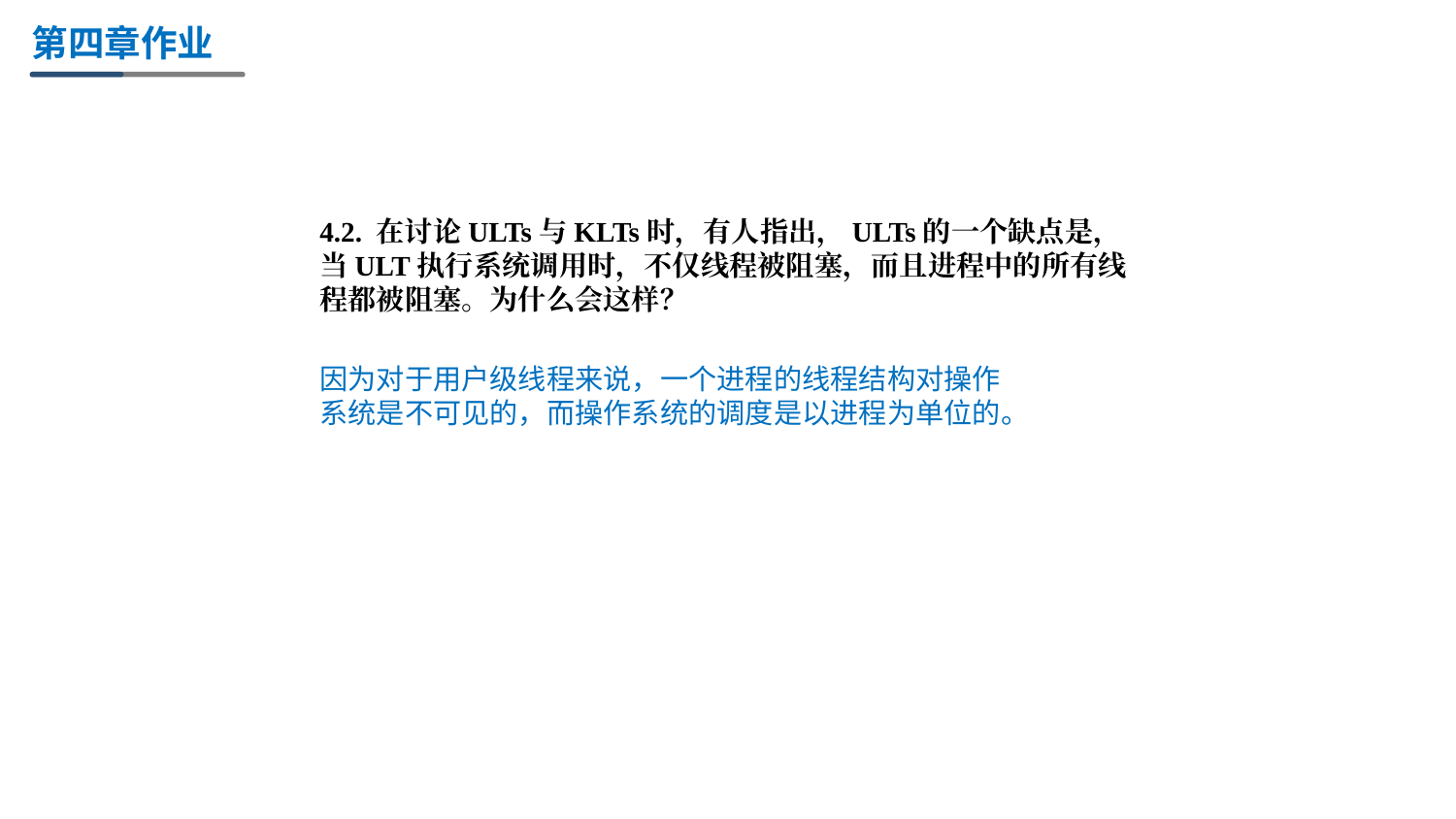

第四章作业

4.2. 在讨论ULTs与KLTs时，有人指出，ULTs的一个缺点是，当ULT执行系统调用时，不仅线程被阻塞，而且进程中的所有线程都被阻塞。为什么会这样？
因为对于用户级线程来说，一个进程的线程结构对操作系统是不可见的，而操作系统的调度是以进程为单位的。